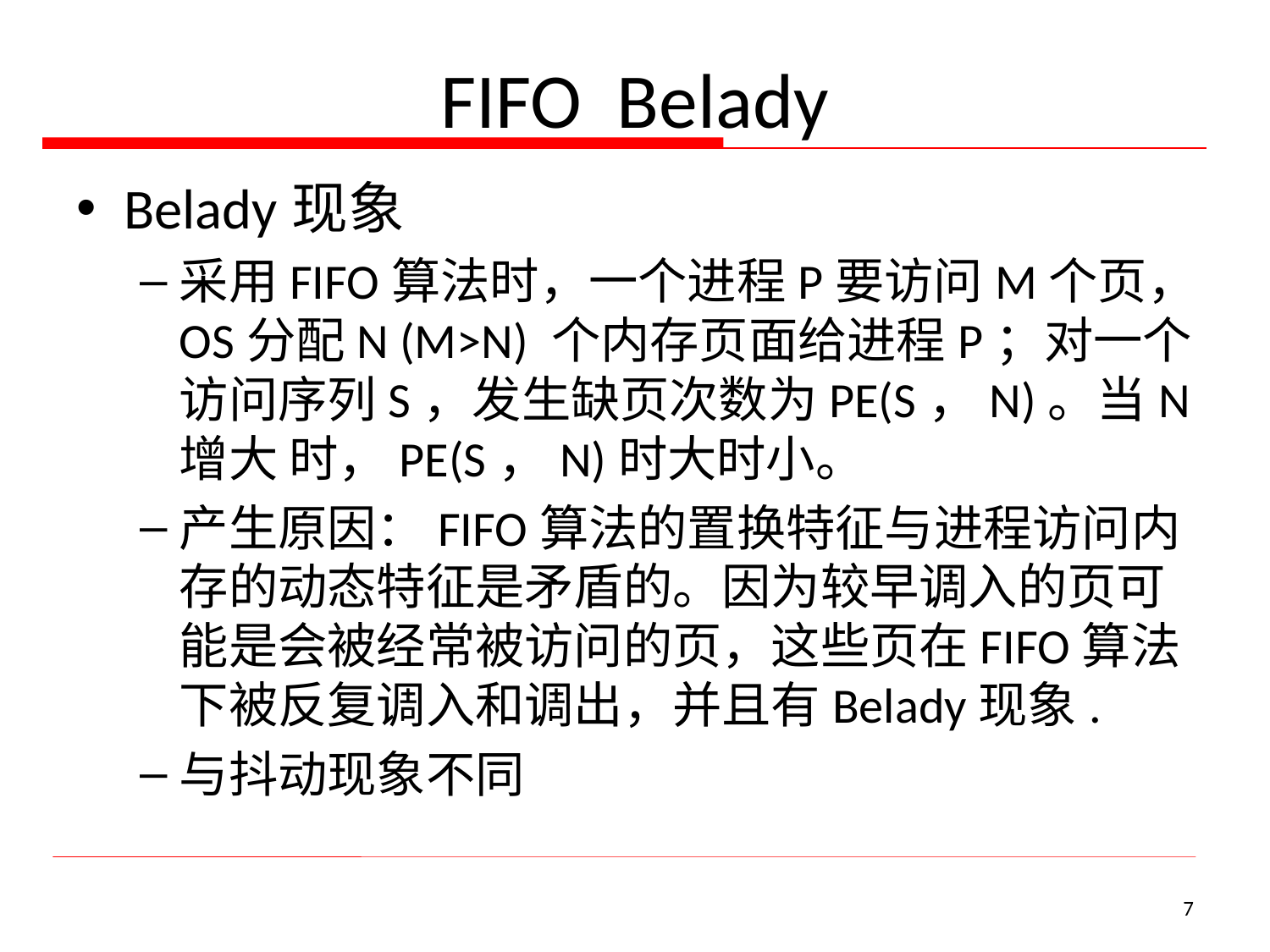

# FIFO  Belady
Belady现象
采用FIFO算法时，一个进程P要访问M个页，OS分配N (M>N) 个内存页面给进程P；对一个访问序列S，发生缺页次数为PE(S，N)。当N增大 时，PE(S，N)时大时小。
产生原因：FIFO算法的置换特征与进程访问内存的动态特征是矛盾的。因为较早调入的页可能是会被经常被访问的页，这些页在FIFO算法下被反复调入和调出，并且有Belady现象.
与抖动现象不同
7